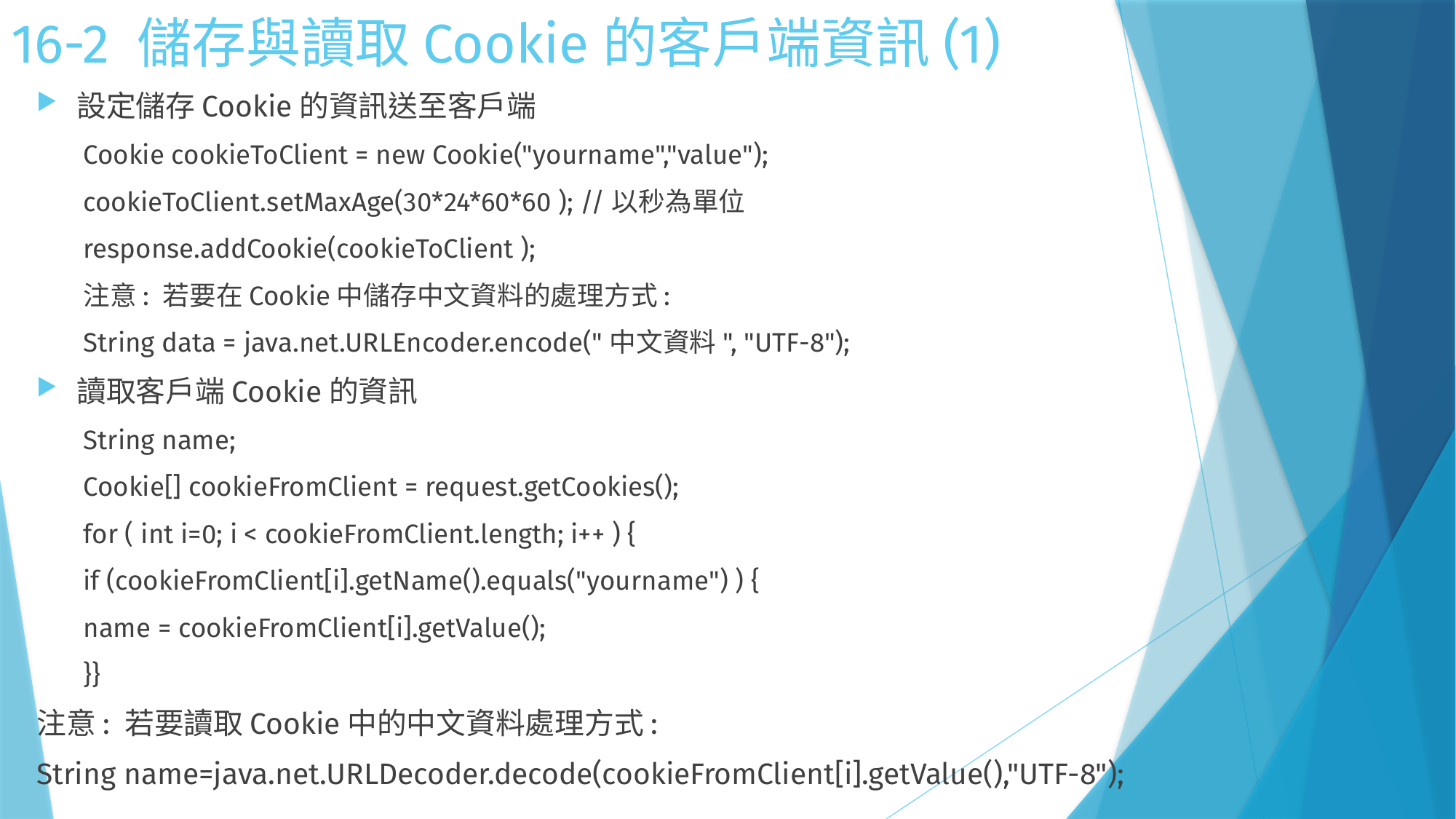

# 16-2 儲存與讀取Cookie的客戶端資訊(1)
設定儲存Cookie的資訊送至客戶端
Cookie cookieToClient = new Cookie("yourname","value");
cookieToClient.setMaxAge(30*24*60*60 ); //以秒為單位
response.addCookie(cookieToClient );
注意: 若要在Cookie中儲存中文資料的處理方式:
String data = java.net.URLEncoder.encode("中文資料", "UTF-8");
讀取客戶端Cookie的資訊
String name;
Cookie[] cookieFromClient = request.getCookies();
for ( int i=0; i < cookieFromClient.length; i++ ) {
if (cookieFromClient[i].getName().equals("yourname") ) {
name = cookieFromClient[i].getValue();
}}
注意: 若要讀取Cookie中的中文資料處理方式:
String name=java.net.URLDecoder.decode(cookieFromClient[i].getValue(),"UTF-8");